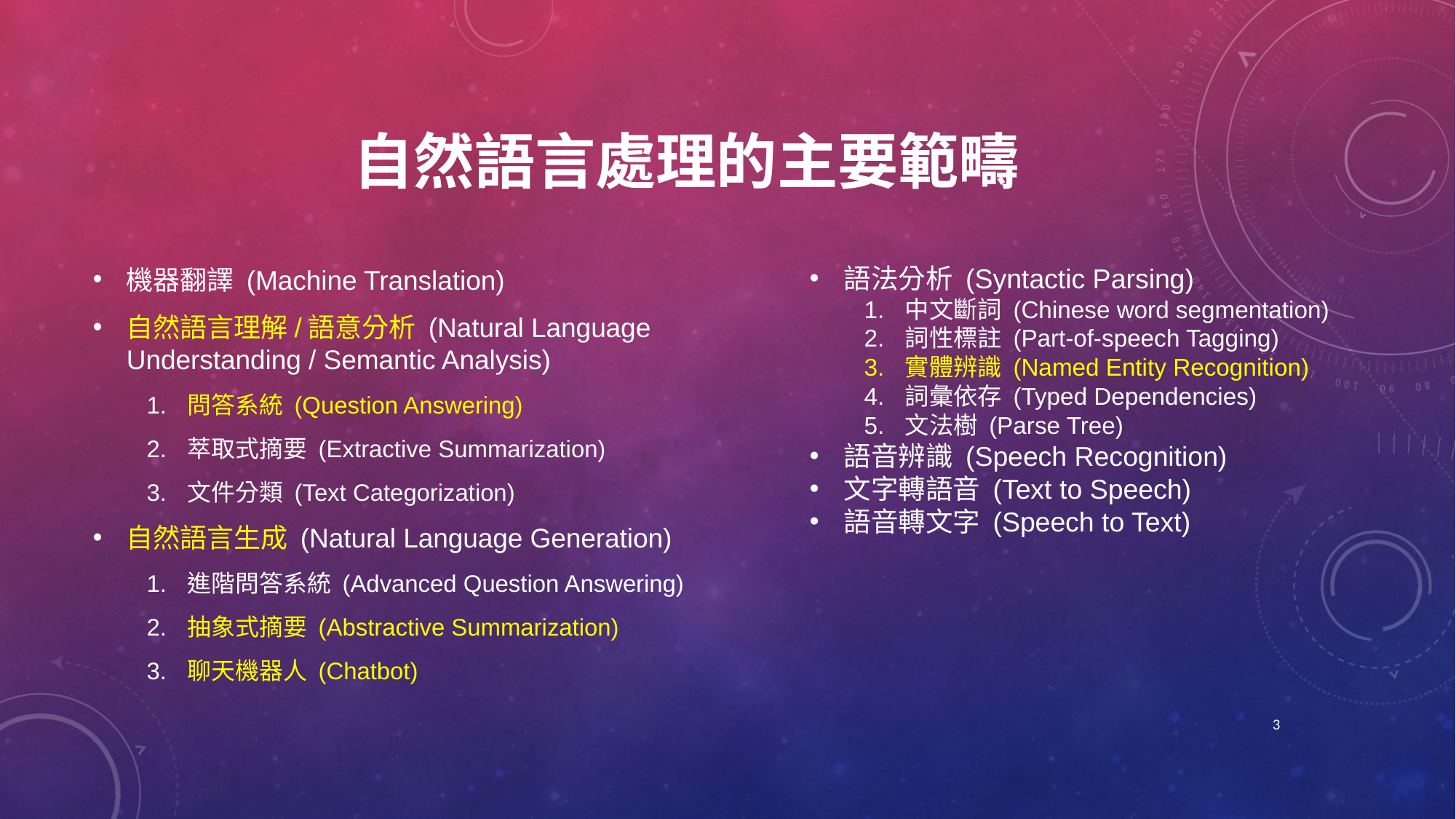

# 自然語言處理的主要範疇
機器翻譯 (Machine Translation)
自然語言理解/語意分析 (Natural Language Understanding / Semantic Analysis)
問答系統 (Question Answering)
萃取式摘要 (Extractive Summarization)
文件分類 (Text Categorization)
自然語言生成 (Natural Language Generation)
進階問答系統 (Advanced Question Answering)
抽象式摘要 (Abstractive Summarization)
聊天機器人 (Chatbot)
語法分析 (Syntactic Parsing)
中文斷詞 (Chinese word segmentation)
詞性標註 (Part-of-speech Tagging)
實體辨識 (Named Entity Recognition)
詞彙依存 (Typed Dependencies)
文法樹 (Parse Tree)
語音辨識 (Speech Recognition)
文字轉語音 (Text to Speech)
語音轉文字 (Speech to Text)
3